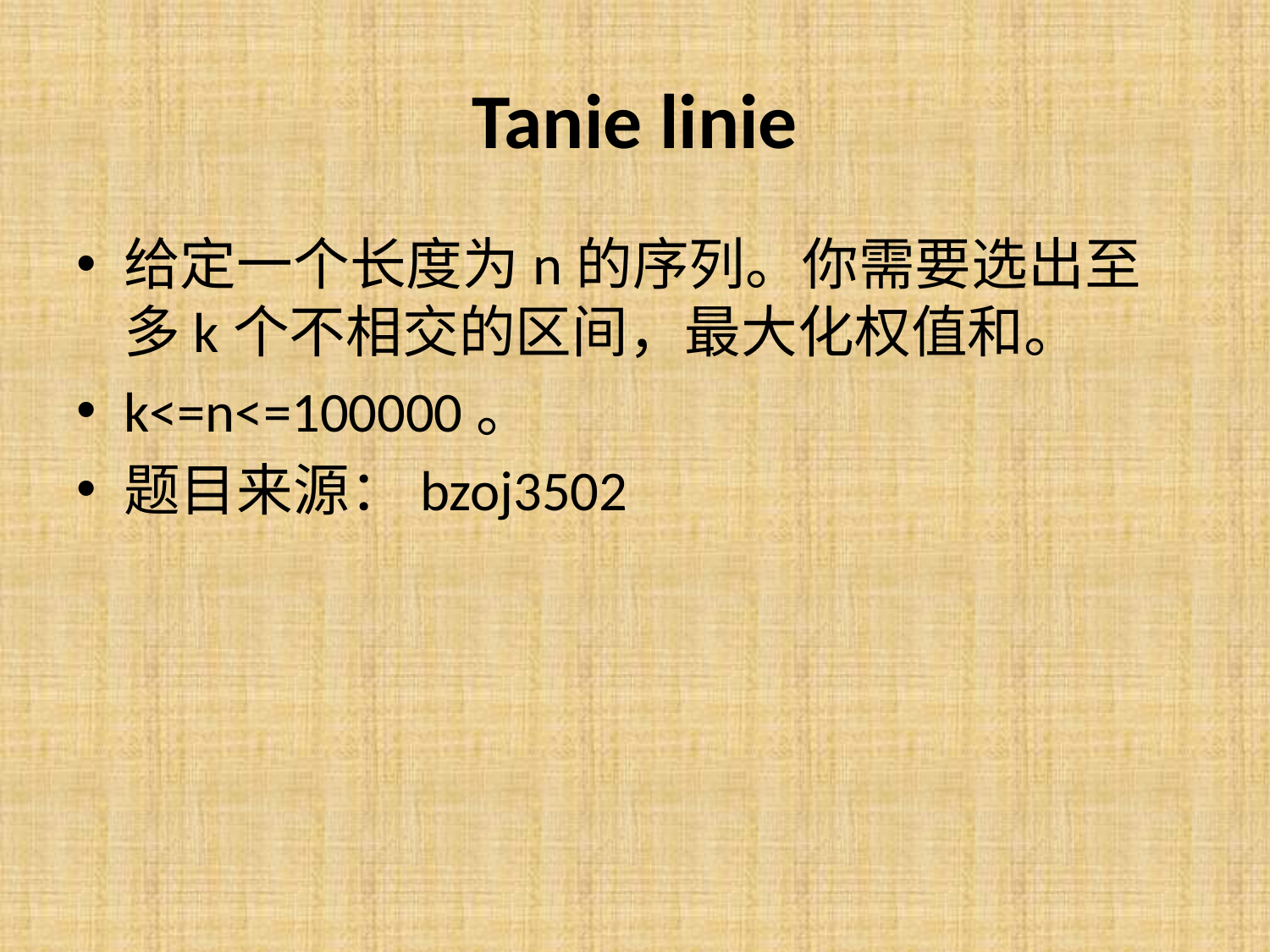

# Tanie linie
给定一个长度为n的序列。你需要选出至多k个不相交的区间，最大化权值和。
k<=n<=100000。
题目来源：bzoj3502